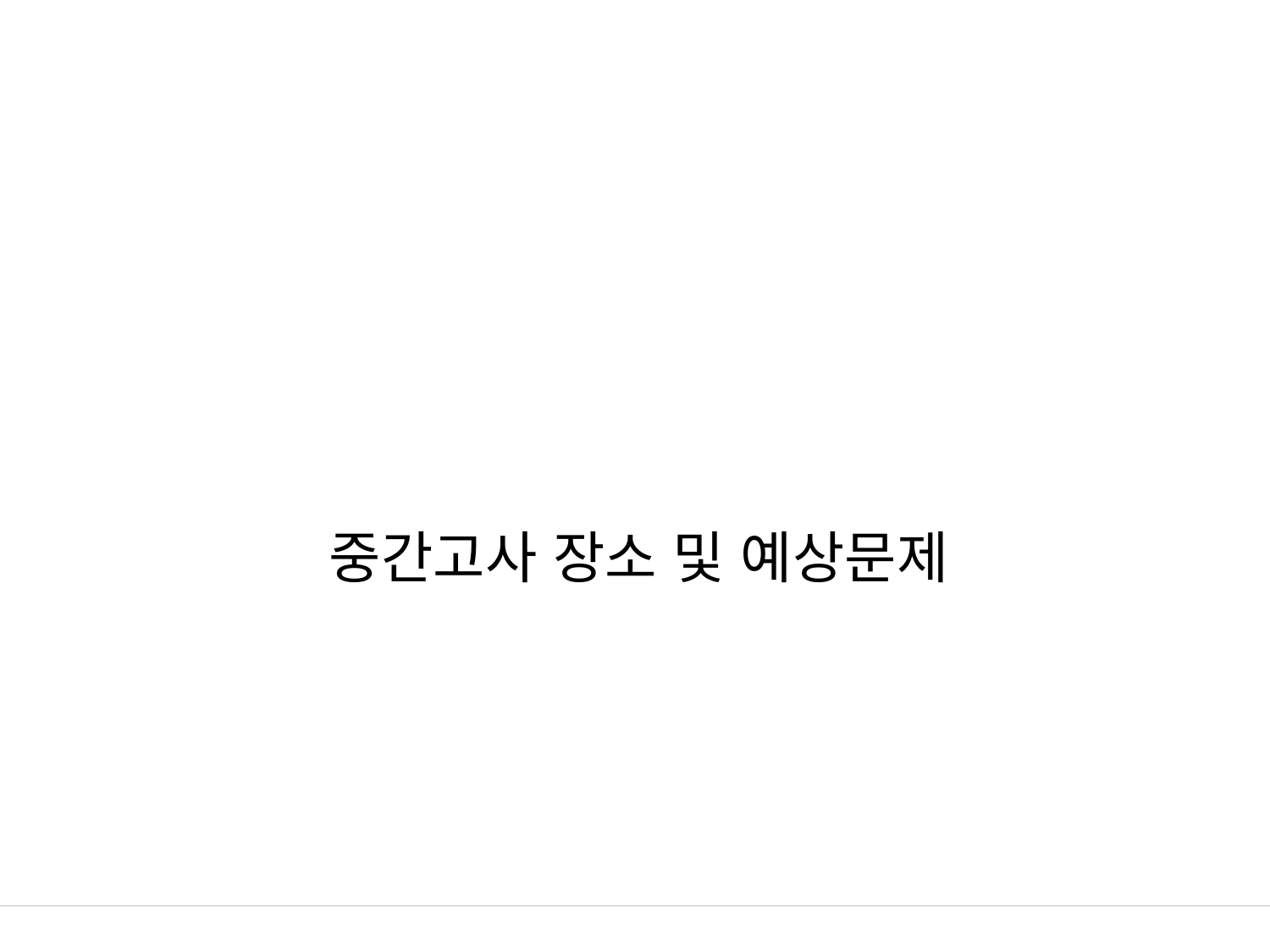

# 데이터베이스 중간고사
중간고사 장소 및 예상문제